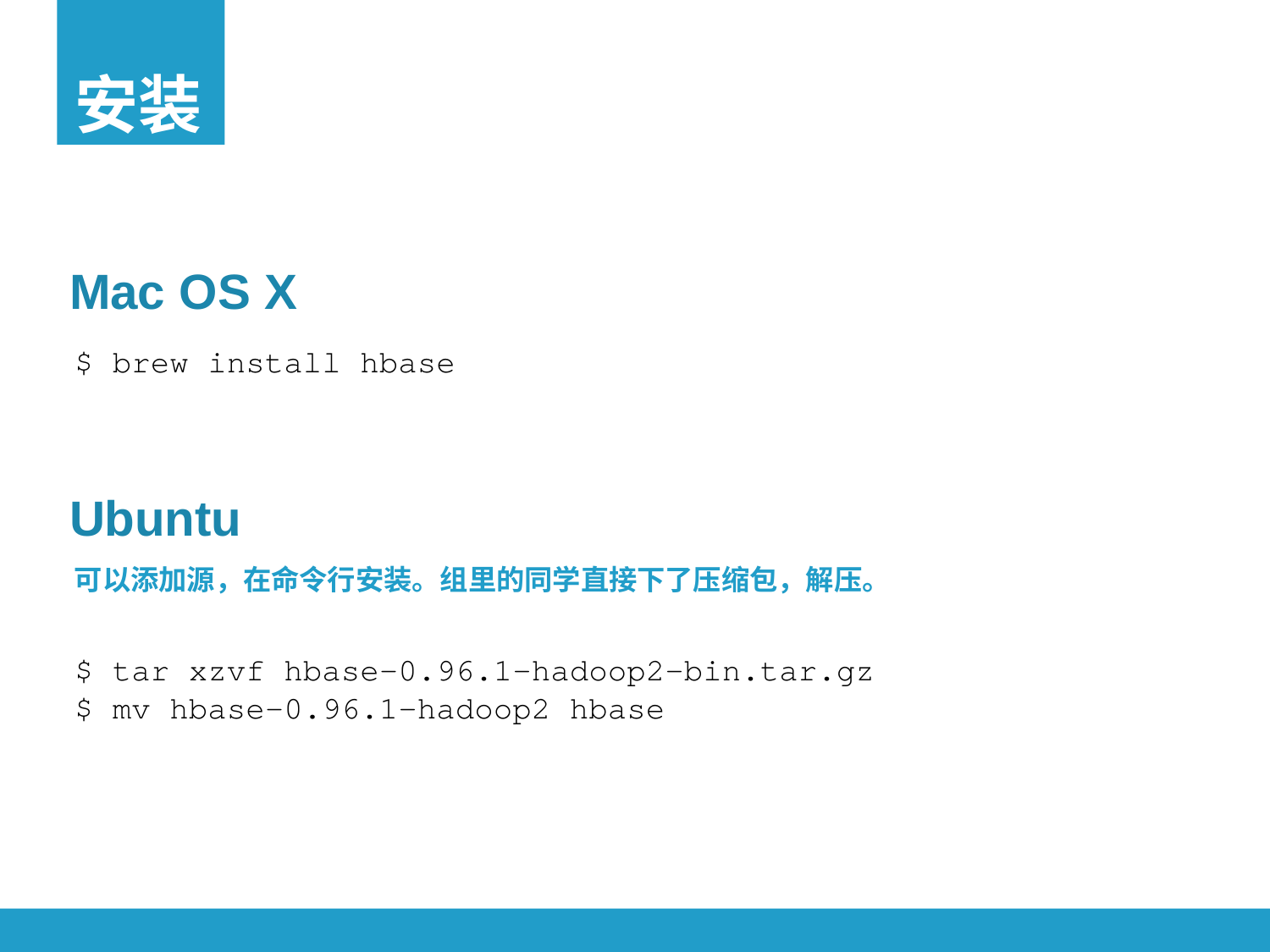

安装
Mac OS X
$ brew install hbase
Ubuntu
可以添加源，在命令行安装。组里的同学直接下了压缩包，解压。
$ tar xzvf hbase-0.96.1-hadoop2-bin.tar.gz
$ mv hbase-0.96.1-hadoop2 hbase